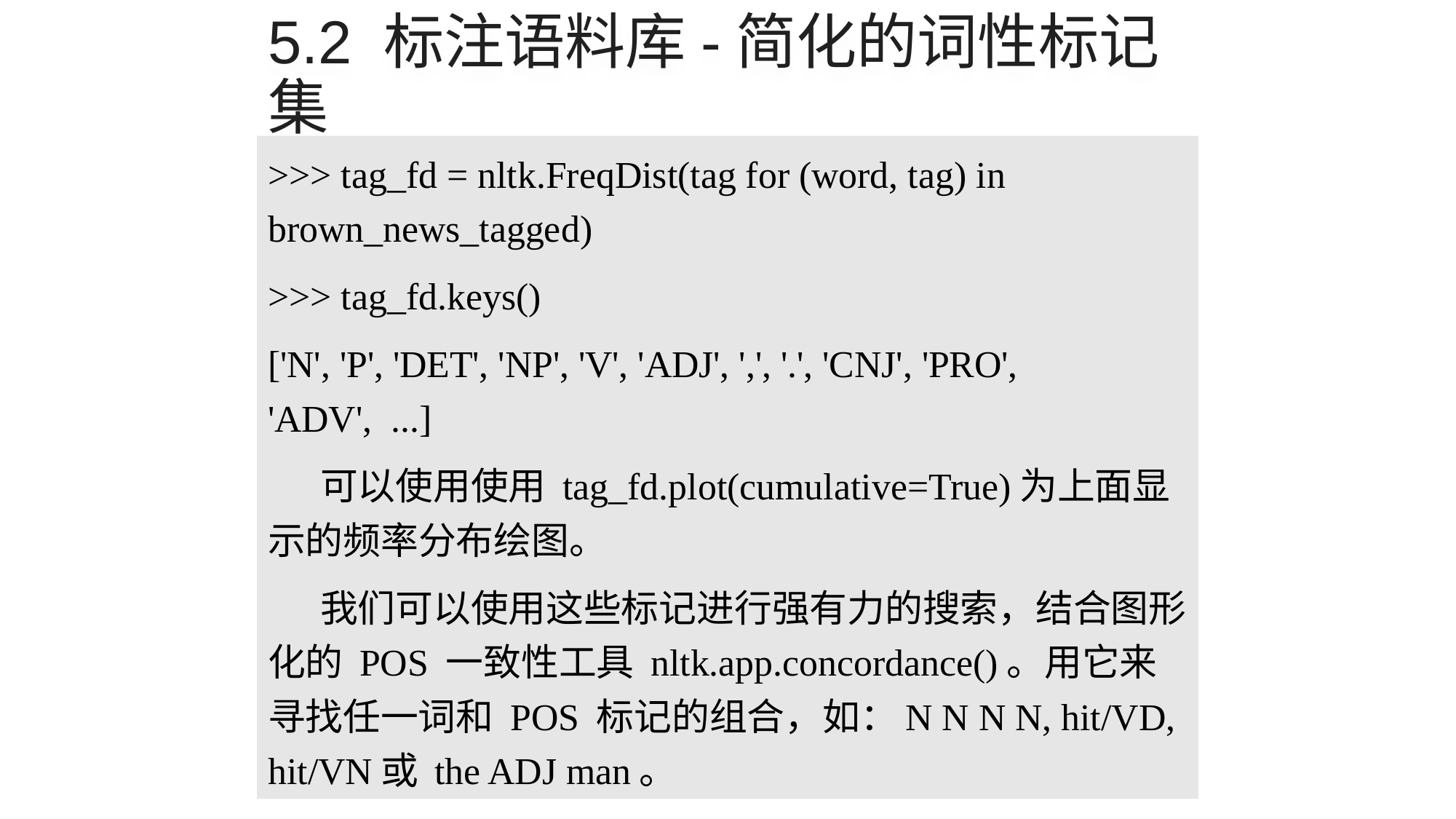

# 5.2 标注语料库-简化的词性标记集
>>> tag_fd = nltk.FreqDist(tag for (word, tag) in brown_news_tagged)
>>> tag_fd.keys()
['N', 'P', 'DET', 'NP', 'V', 'ADJ', ',', '.', 'CNJ', 'PRO', 'ADV',  ...]
可以使用使用 tag_fd.plot(cumulative=True)为上面显示的频率分布绘图。
我们可以使用这些标记进行强有力的搜索，结合图形化的 POS 一致性工具 nltk.app.concordance()。用它来寻找任一词和 POS 标记的组合，如：N N N N, hit/VD, hit/VN或 the ADJ man。